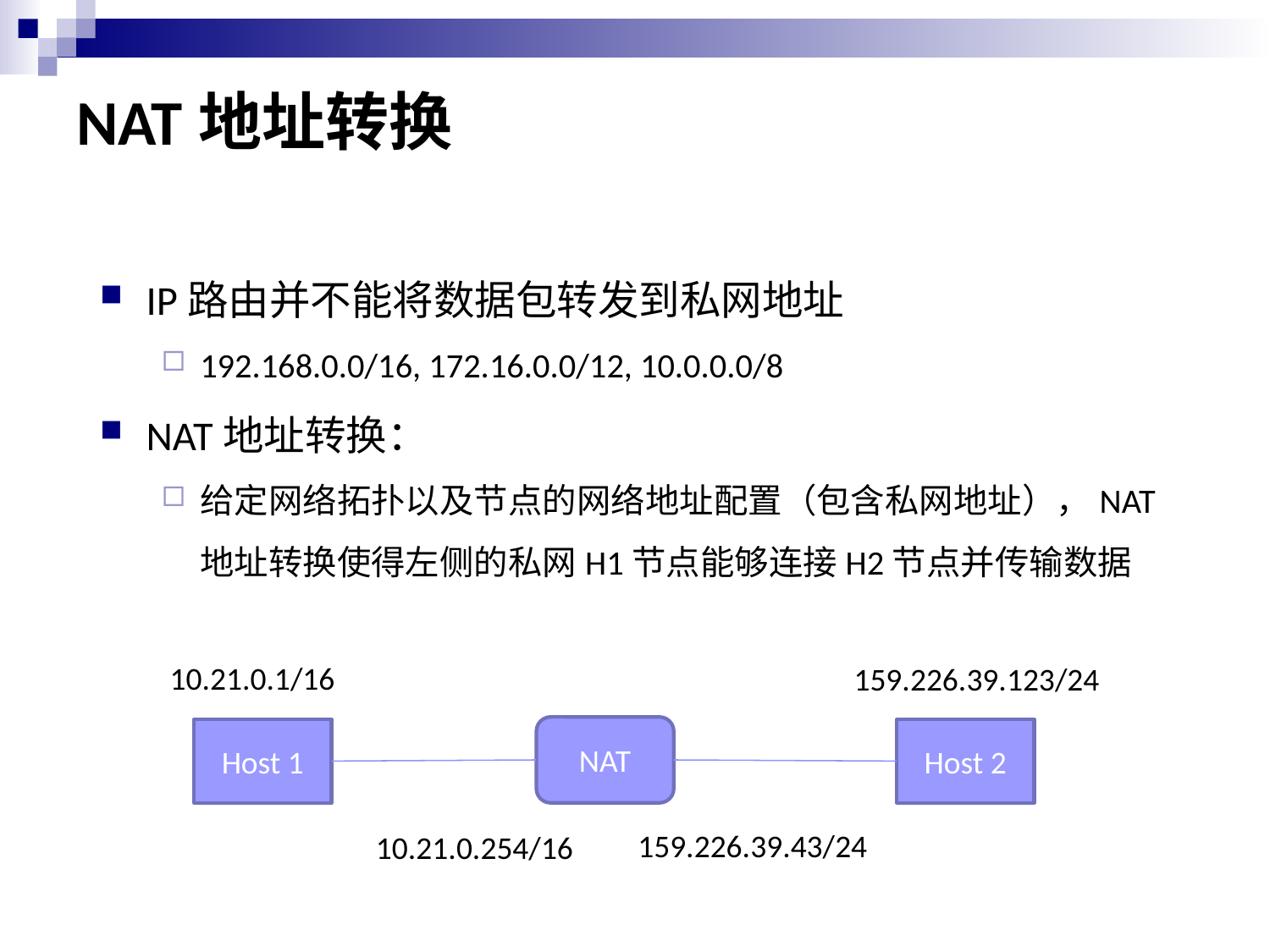

# NAT地址转换
IP路由并不能将数据包转发到私网地址
192.168.0.0/16, 172.16.0.0/12, 10.0.0.0/8
NAT地址转换：
给定网络拓扑以及节点的网络地址配置（包含私网地址），NAT地址转换使得左侧的私网H1节点能够连接H2节点并传输数据
10.21.0.1/16
159.226.39.123/24
Host 1
Host 2
NAT
159.226.39.43/24
10.21.0.254/16